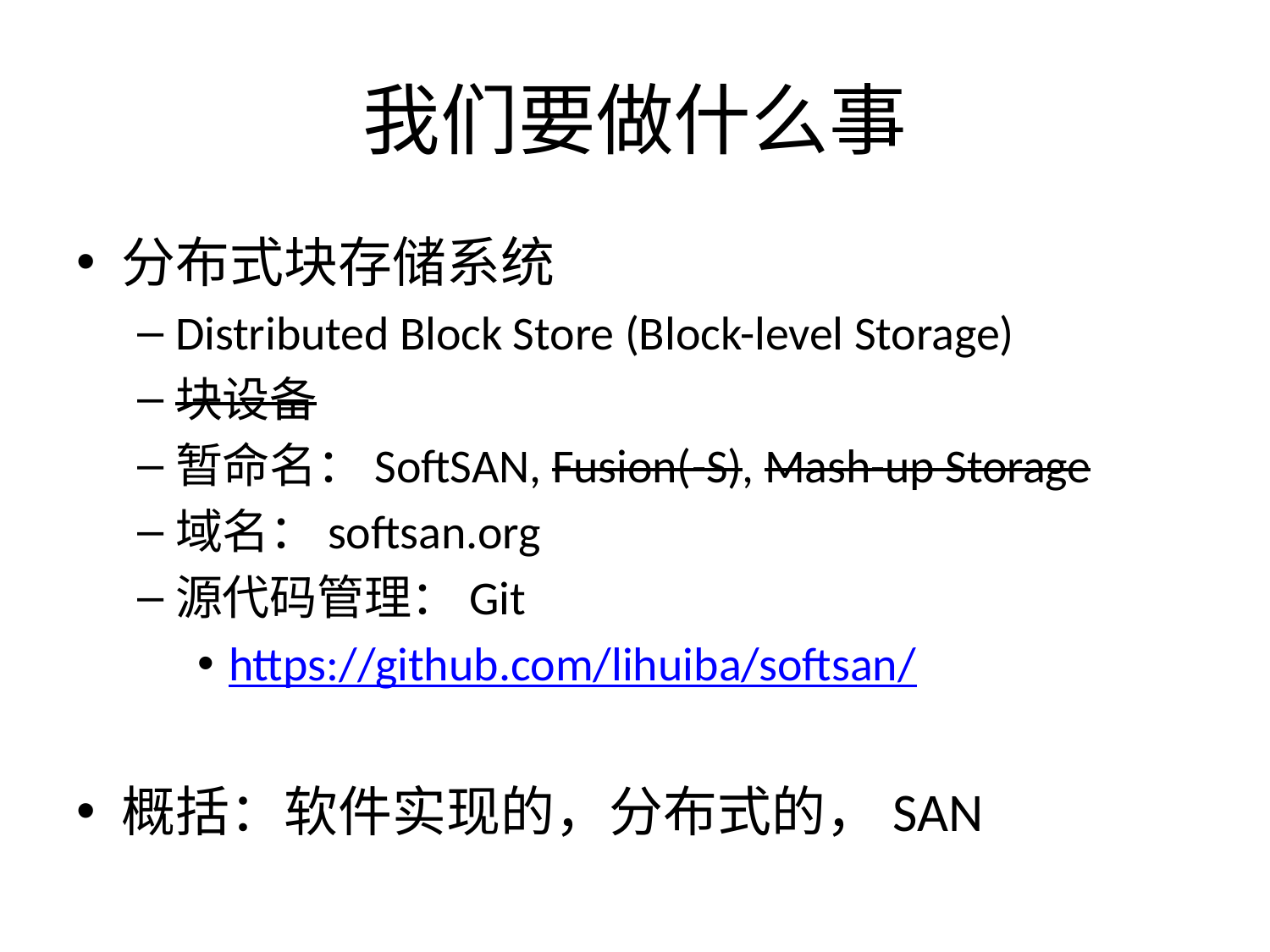

# 我们要做什么事
分布式块存储系统
Distributed Block Store (Block-level Storage)
块设备
暂命名：SoftSAN, Fusion(-S), Mash-up Storage
域名：softsan.org
源代码管理：Git
https://github.com/lihuiba/softsan/

概括：软件实现的，分布式的，SAN